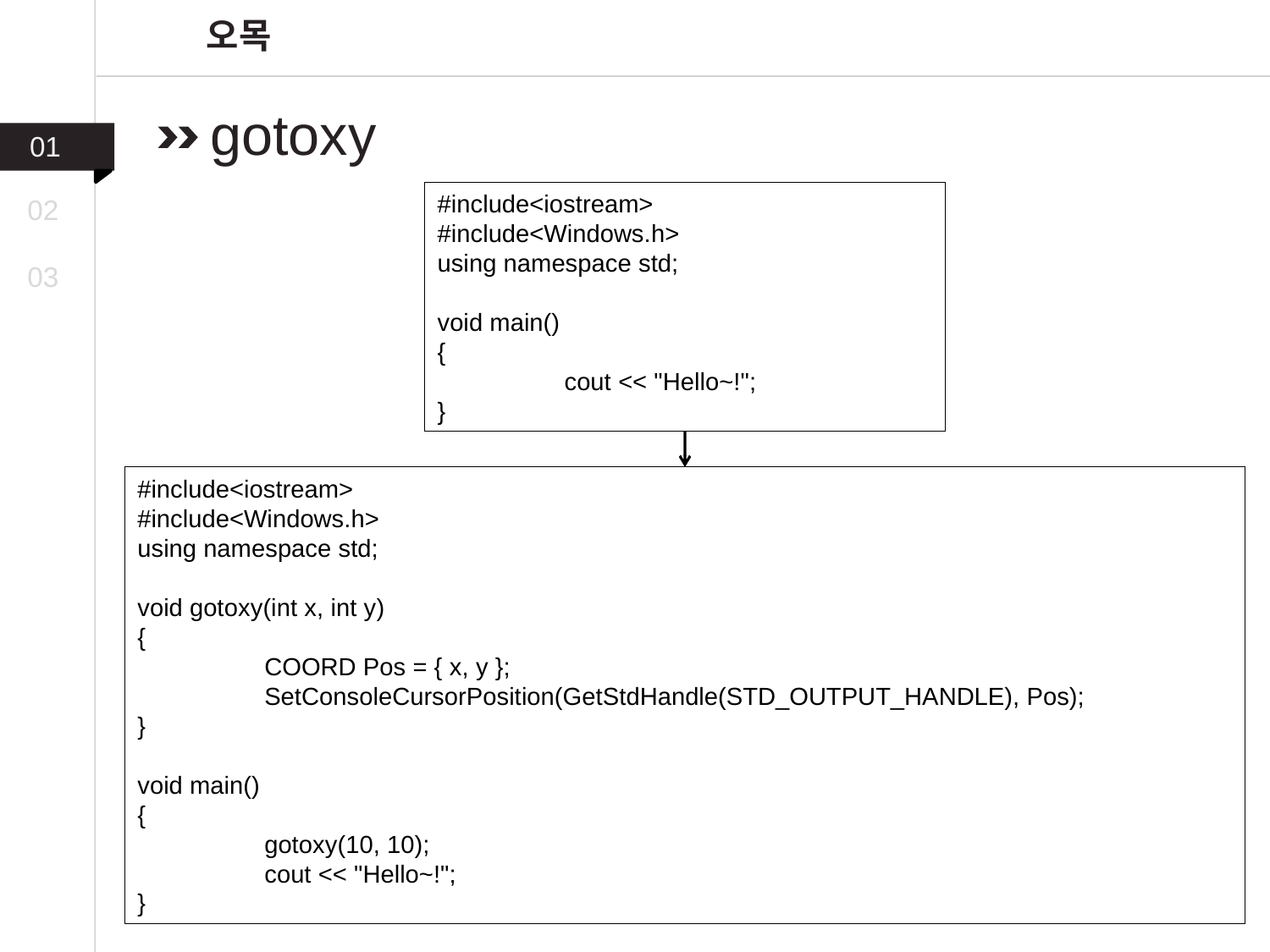

오목
gotoxy
01

#include<iostream>
#include<Windows.h>
using namespace std;

void main()
{
	cout << "Hello~!";
}
02
03
#include<iostream>
#include<Windows.h>
using namespace std;

void gotoxy(int x, int y)
{
	COORD Pos = { x, y };
	SetConsoleCursorPosition(GetStdHandle(STD_OUTPUT_HANDLE), Pos);
}

void main()
{
	gotoxy(10, 10);
	cout << "Hello~!";
}